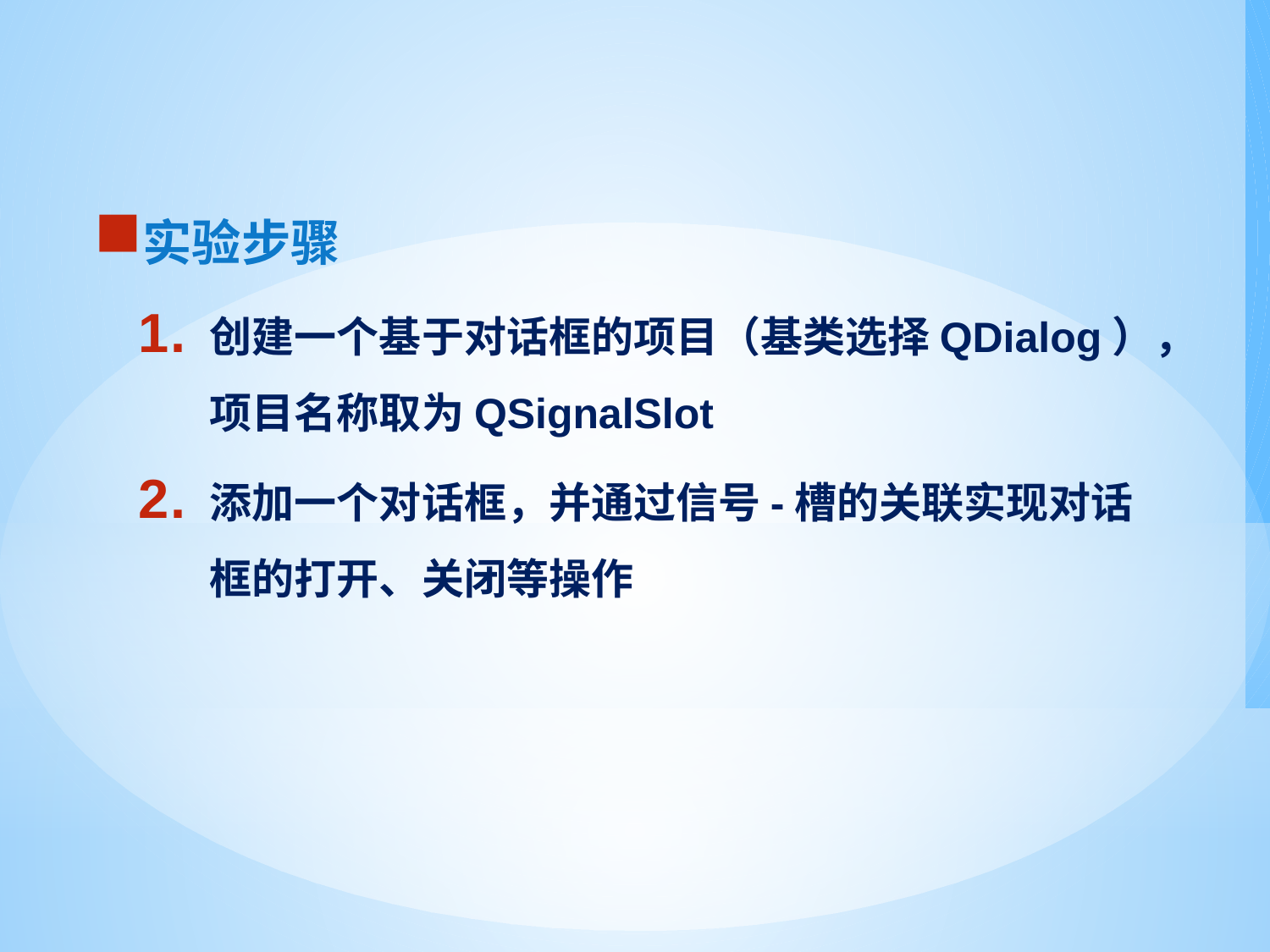

#
实验步骤
创建一个基于对话框的项目（基类选择QDialog），项目名称取为QSignalSlot
添加一个对话框，并通过信号-槽的关联实现对话框的打开、关闭等操作